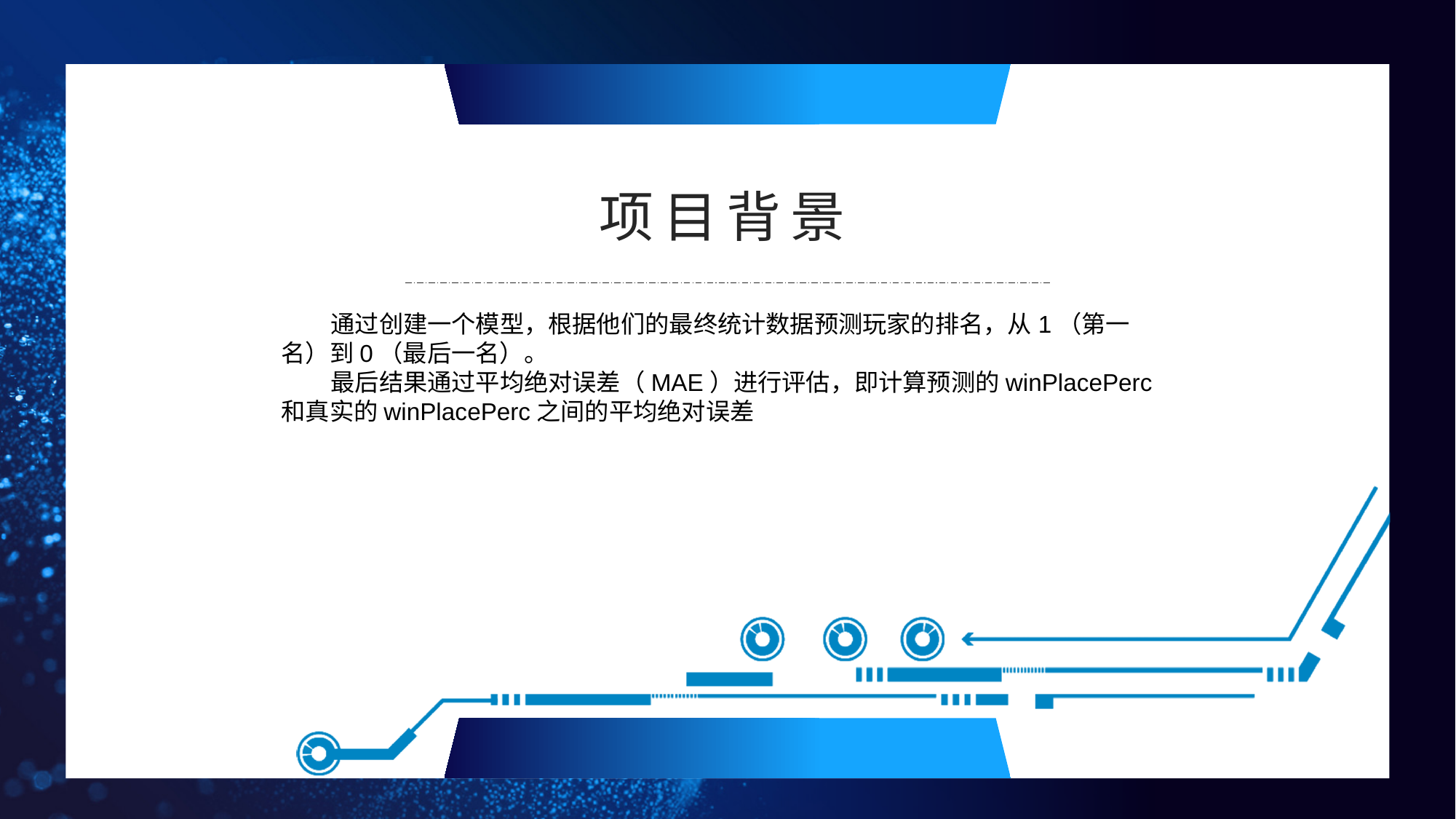

项目背景
        通过创建一个模型，根据他们的最终统计数据预测玩家的排名，从1（第一名）到0（最后一名）。
        最后结果通过平均绝对误差（MAE）进行评估，即计算预测的winPlacePerc和真实的winPlacePerc之间的平均绝对误差